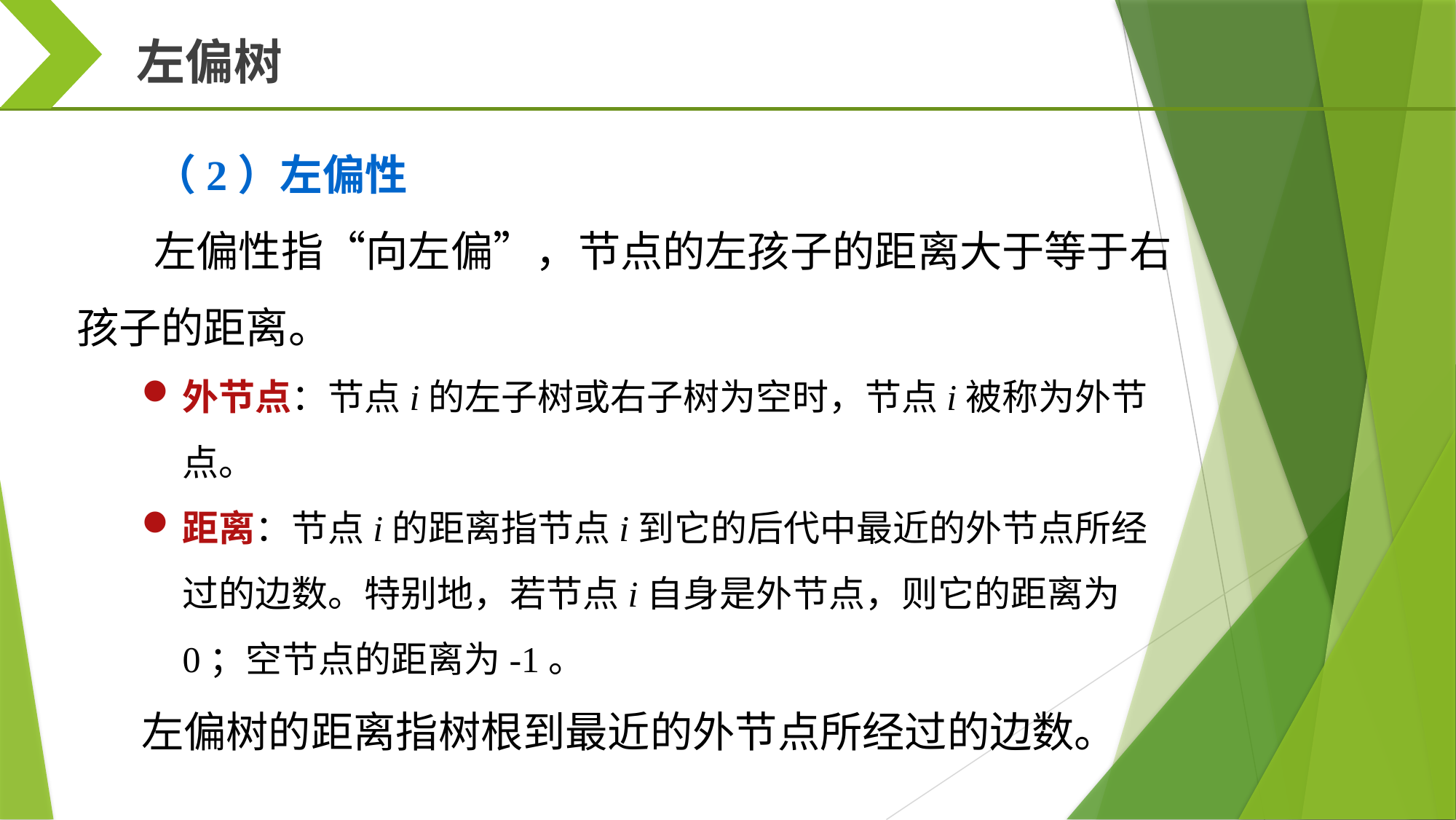

左偏树
（2）左偏性
左偏性指“向左偏”，节点的左孩子的距离大于等于右孩子的距离。
外节点：节点i的左子树或右子树为空时，节点i被称为外节点。
距离：节点i的距离指节点i到它的后代中最近的外节点所经过的边数。特别地，若节点i自身是外节点，则它的距离为0；空节点的距离为-1。
左偏树的距离指树根到最近的外节点所经过的边数。